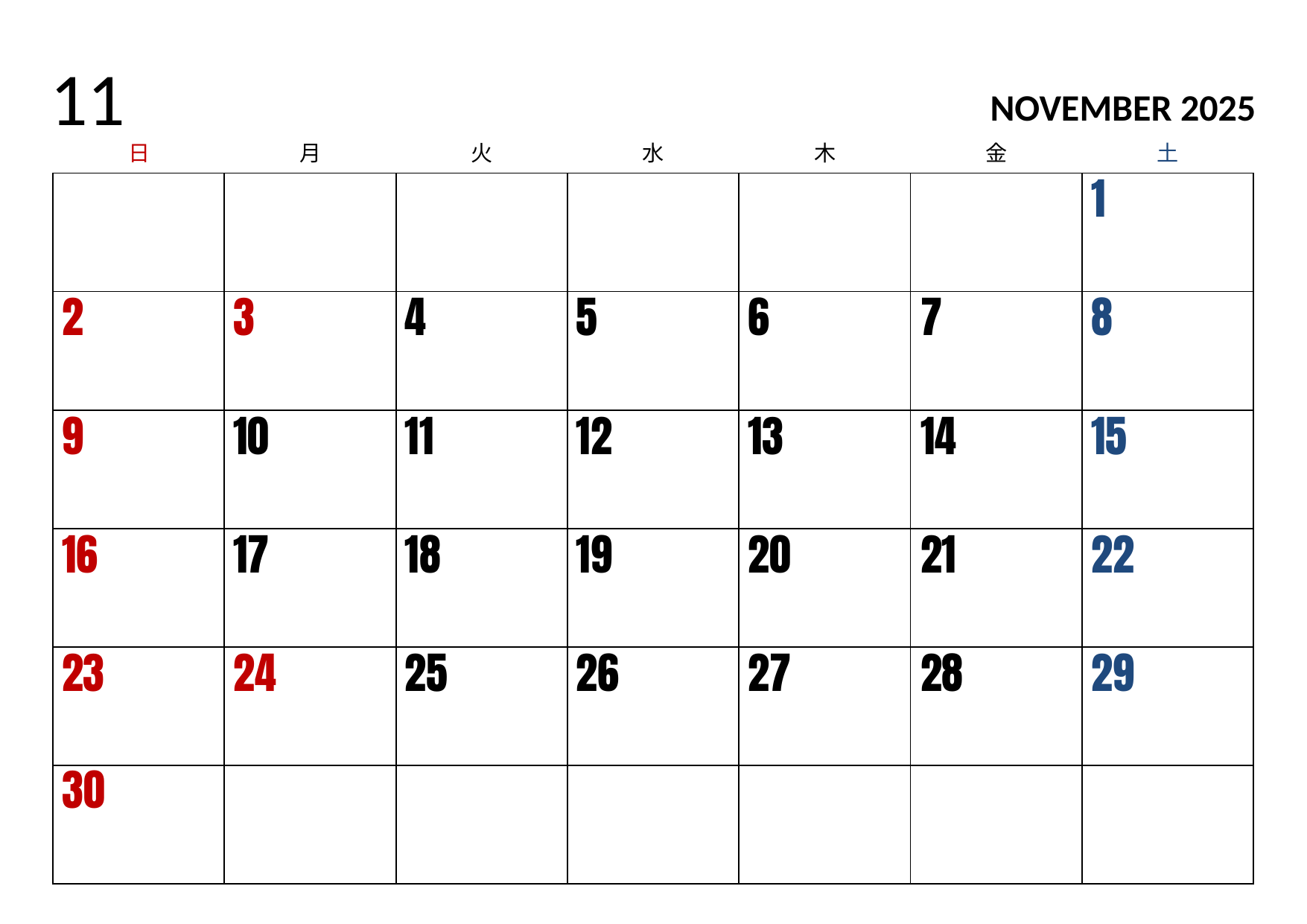

11
NOVEMBER 2025
日
月
火
水
木
金
土

1

2
3

4
5
6
7
8

9
10
11
12
13
14
15

16
17
18
19
20
21
22

23
24
25
26
27
28
29
30